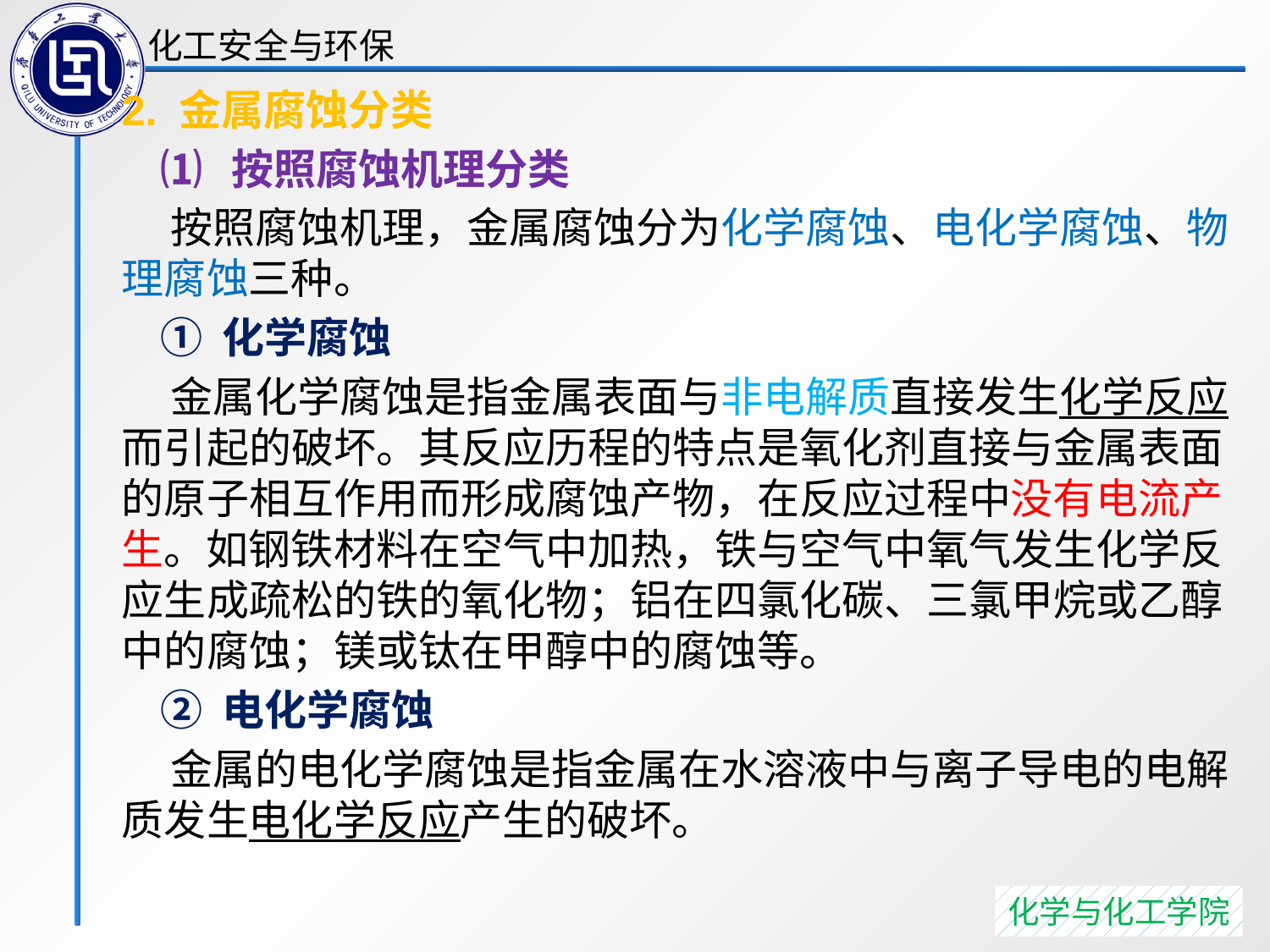

2. 金属腐蚀分类
    ⑴  按照腐蚀机理分类
    按照腐蚀机理，金属腐蚀分为化学腐蚀、电化学腐蚀、物理腐蚀三种。
    ① 化学腐蚀
    金属化学腐蚀是指金属表面与非电解质直接发生化学反应而引起的破坏。其反应历程的特点是氧化剂直接与金属表面的原子相互作用而形成腐蚀产物，在反应过程中没有电流产生。如钢铁材料在空气中加热，铁与空气中氧气发生化学反应生成疏松的铁的氧化物；铝在四氯化碳、三氯甲烷或乙醇中的腐蚀；镁或钛在甲醇中的腐蚀等。
    ② 电化学腐蚀
    金属的电化学腐蚀是指金属在水溶液中与离子导电的电解质发生电化学反应产生的破坏。